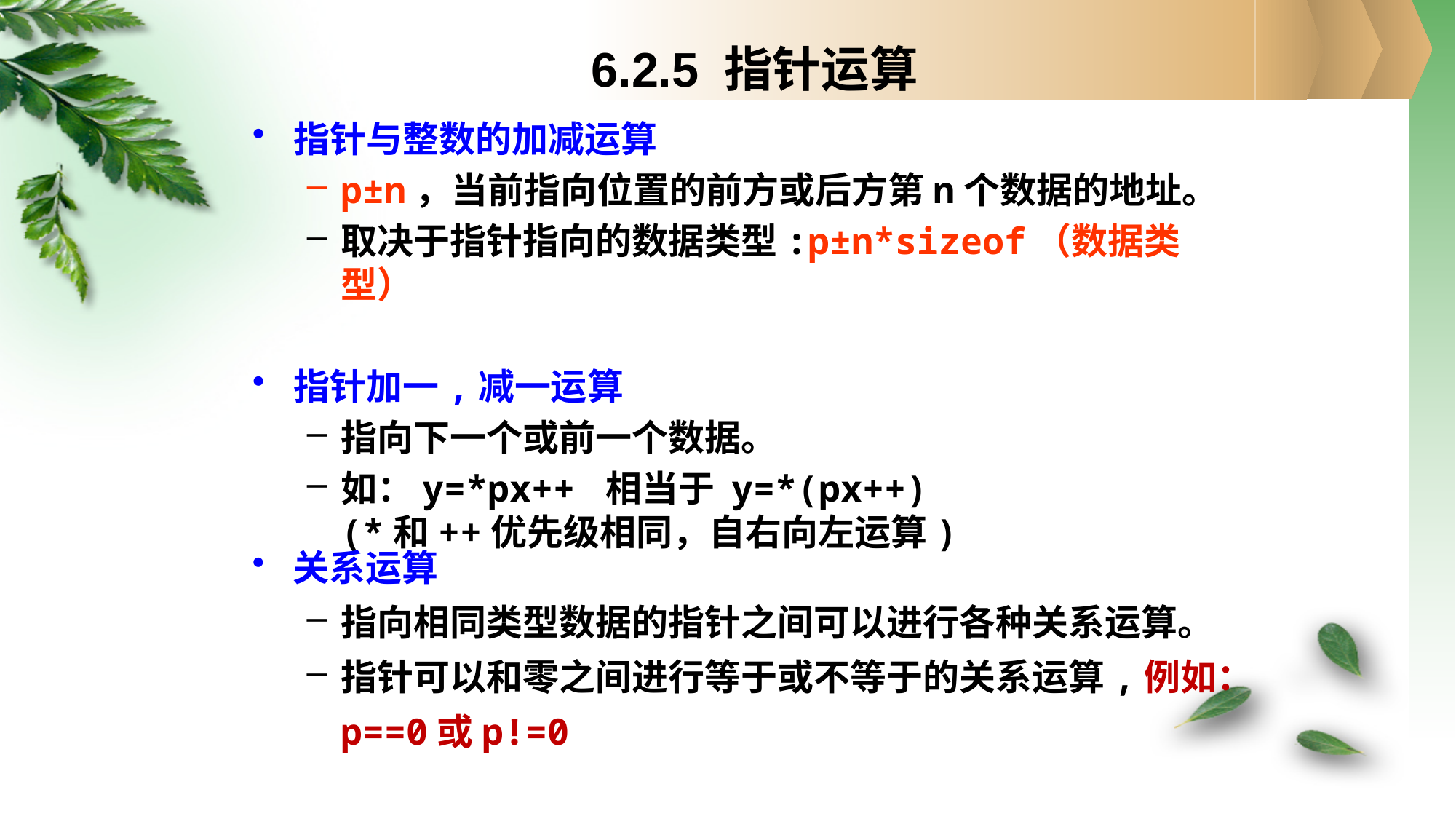

# 6.2.5 指针运算
指针与整数的加减运算
p±n，当前指向位置的前方或后方第n个数据的地址。
取决于指针指向的数据类型:p±n*sizeof（数据类型）

指针加一,减一运算
指向下一个或前一个数据。
如：y=*px++ 相当于 y=*(px++)
(*和++优先级相同，自右向左运算)
关系运算
指向相同类型数据的指针之间可以进行各种关系运算。
指针可以和零之间进行等于或不等于的关系运算,例如：p==0或p!=0